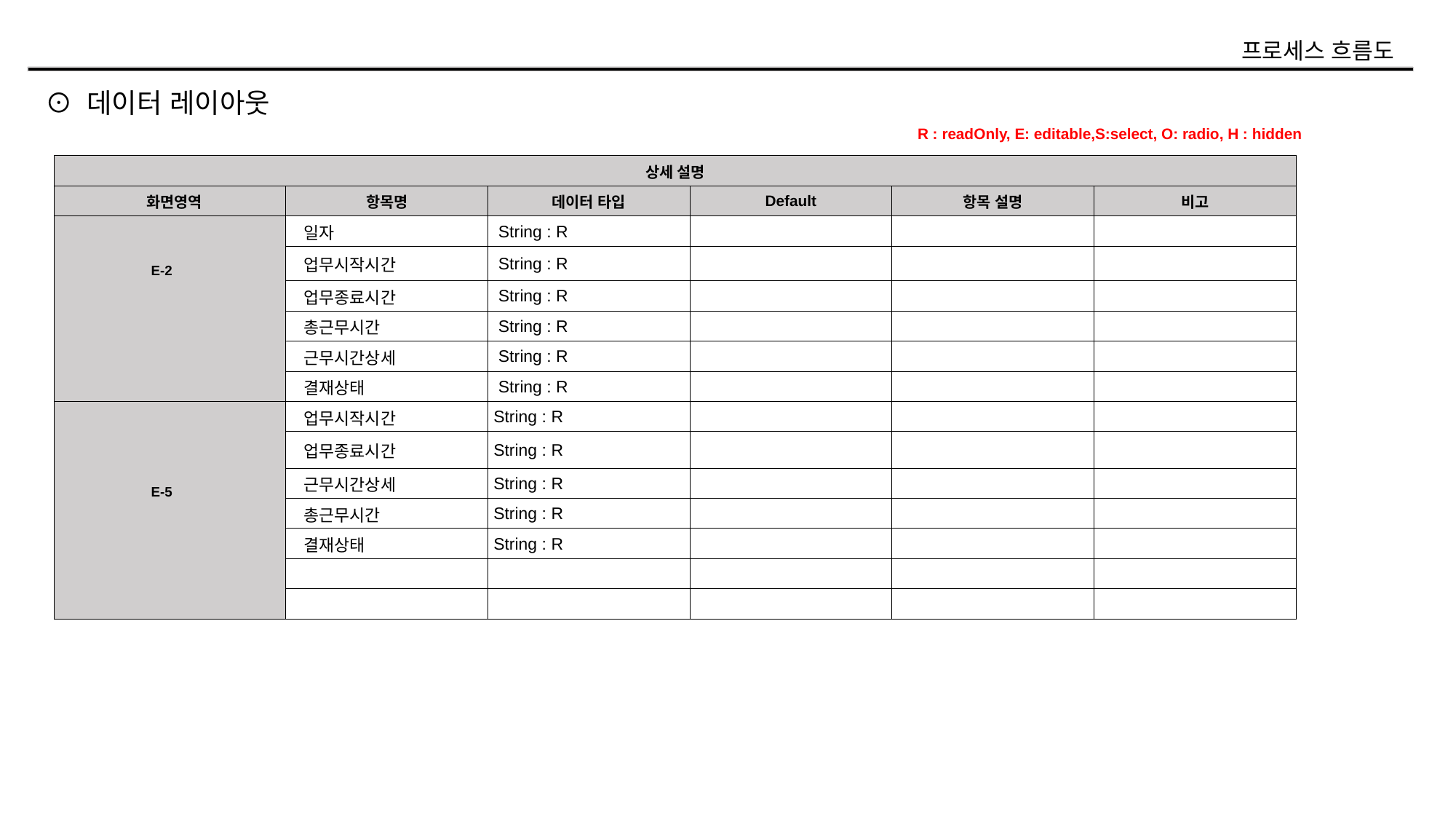

프로세스 흐름도

⊙ 데이터 레이아웃
R : readOnly, E: editable,S:select, O: radio, H : hidden
| 상세 설명 |  |  |  |  |  |
| --- | --- | --- | --- | --- | --- |
| 화면영역 | 항목명 | 데이터 타입 | Default | 항목 설명 | 비고 |
| E-2 | 일자 | String : R |  |  |  |
|  | 업무시작시간 | String : R |  |  |  |
|  | 업무종료시간 | String : R |  |  |  |
|  | 총근무시간 | String : R |  |  |  |
|  | 근무시간상세 | String : R |  |  |  |
|  | 결재상태 | String : R |  |  |  |
| E-5 | 업무시작시간 | String : R |  |  |  |
|  | 업무종료시간 | String : R |  |  |  |
|  | 근무시간상세 | String : R |  |  |  |
|  | 총근무시간 | String : R |  |  |  |
|  | 결재상태 | String : R |  |  |  |
|  |  |  |  |  |  |
|  |  |  |  |  |  |